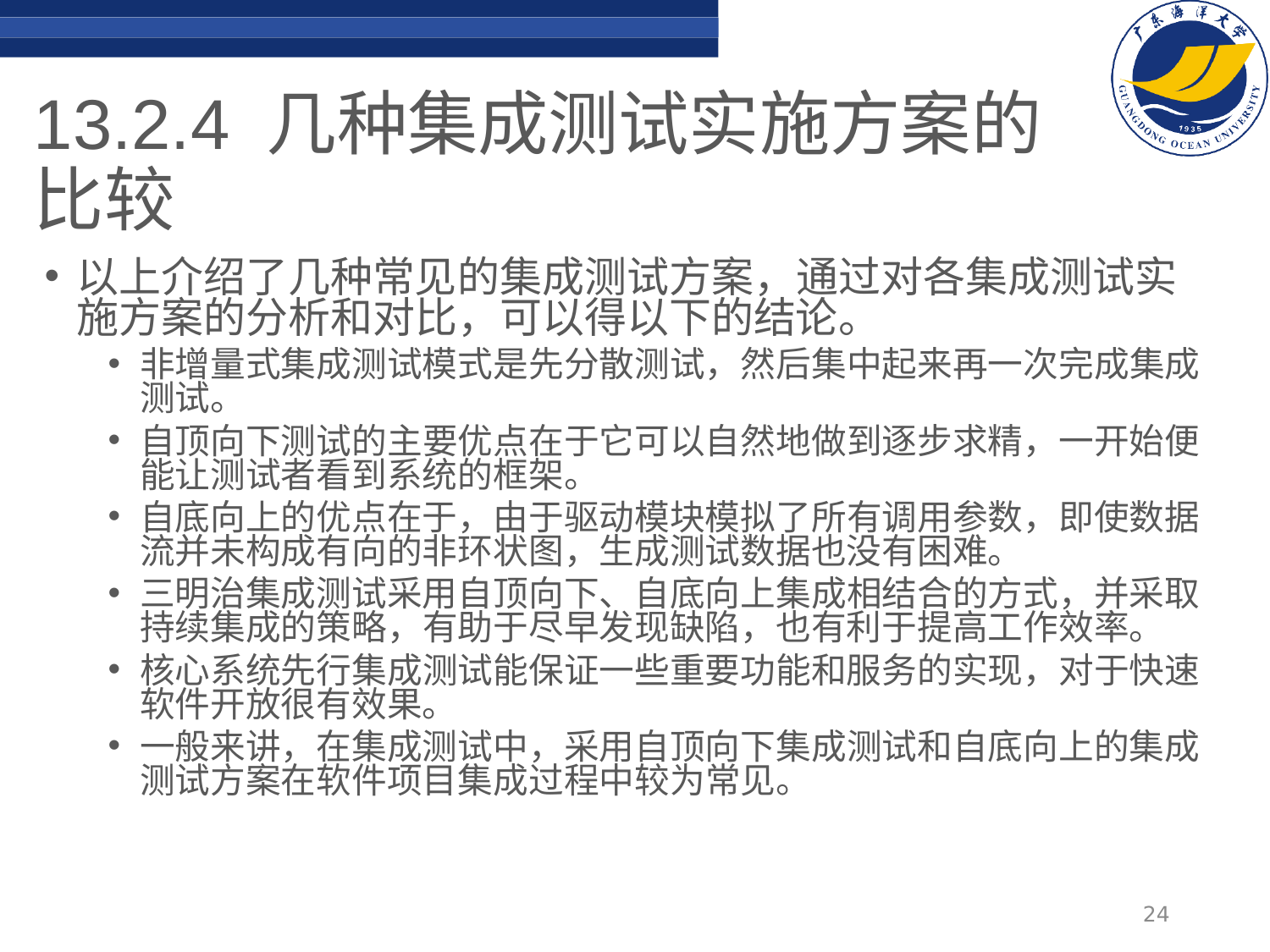

# 13.2.4 几种集成测试实施方案的比较
以上介绍了几种常见的集成测试方案，通过对各集成测试实施方案的分析和对比，可以得以下的结论。
非增量式集成测试模式是先分散测试，然后集中起来再一次完成集成测试。
自顶向下测试的主要优点在于它可以自然地做到逐步求精，一开始便能让测试者看到系统的框架。
自底向上的优点在于，由于驱动模块模拟了所有调用参数，即使数据流并未构成有向的非环状图，生成测试数据也没有困难。
三明治集成测试采用自顶向下、自底向上集成相结合的方式，并采取持续集成的策略，有助于尽早发现缺陷，也有利于提高工作效率。
核心系统先行集成测试能保证一些重要功能和服务的实现，对于快速软件开放很有效果。
一般来讲，在集成测试中，采用自顶向下集成测试和自底向上的集成测试方案在软件项目集成过程中较为常见。
24